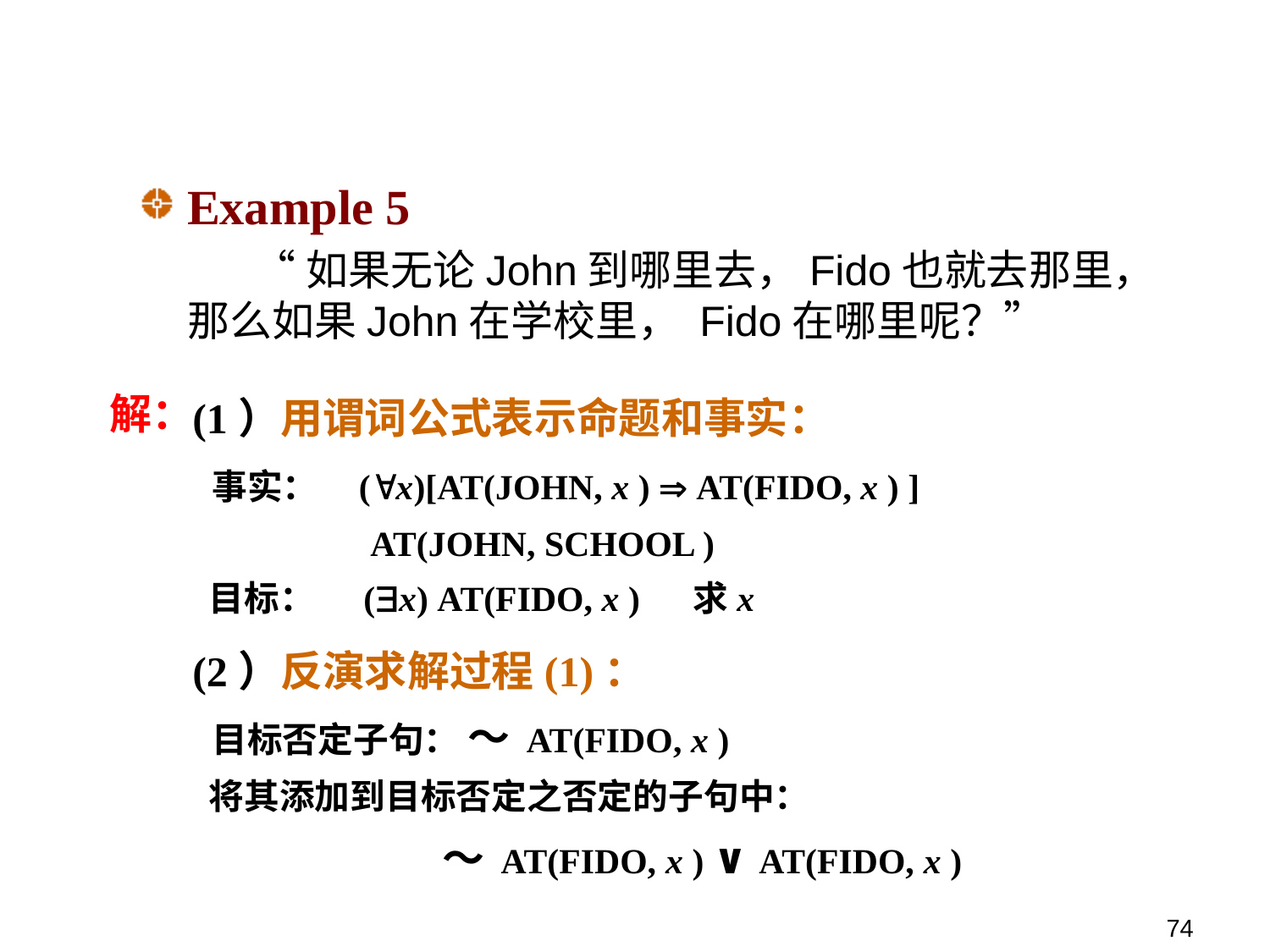

Example 5
            “如果无论John到哪里去，Fido也就去那里，那么如果John在学校里， Fido在哪里呢？”
(1）用谓词公式表示命题和事实：
 事实：    (∀x)[AT(JOHN, x ) ⇒ AT(FIDO, x ) ]
                    AT(JOHN, SCHOOL )
 目标：     (∃x) AT(FIDO, x )     求x
解：
(2）反演求解过程(1)：
 目标否定子句： ～ AT(FIDO, x )
 将其添加到目标否定之否定的子句中：
                              ～ AT(FIDO, x ) ∨ AT(FIDO, x )
74